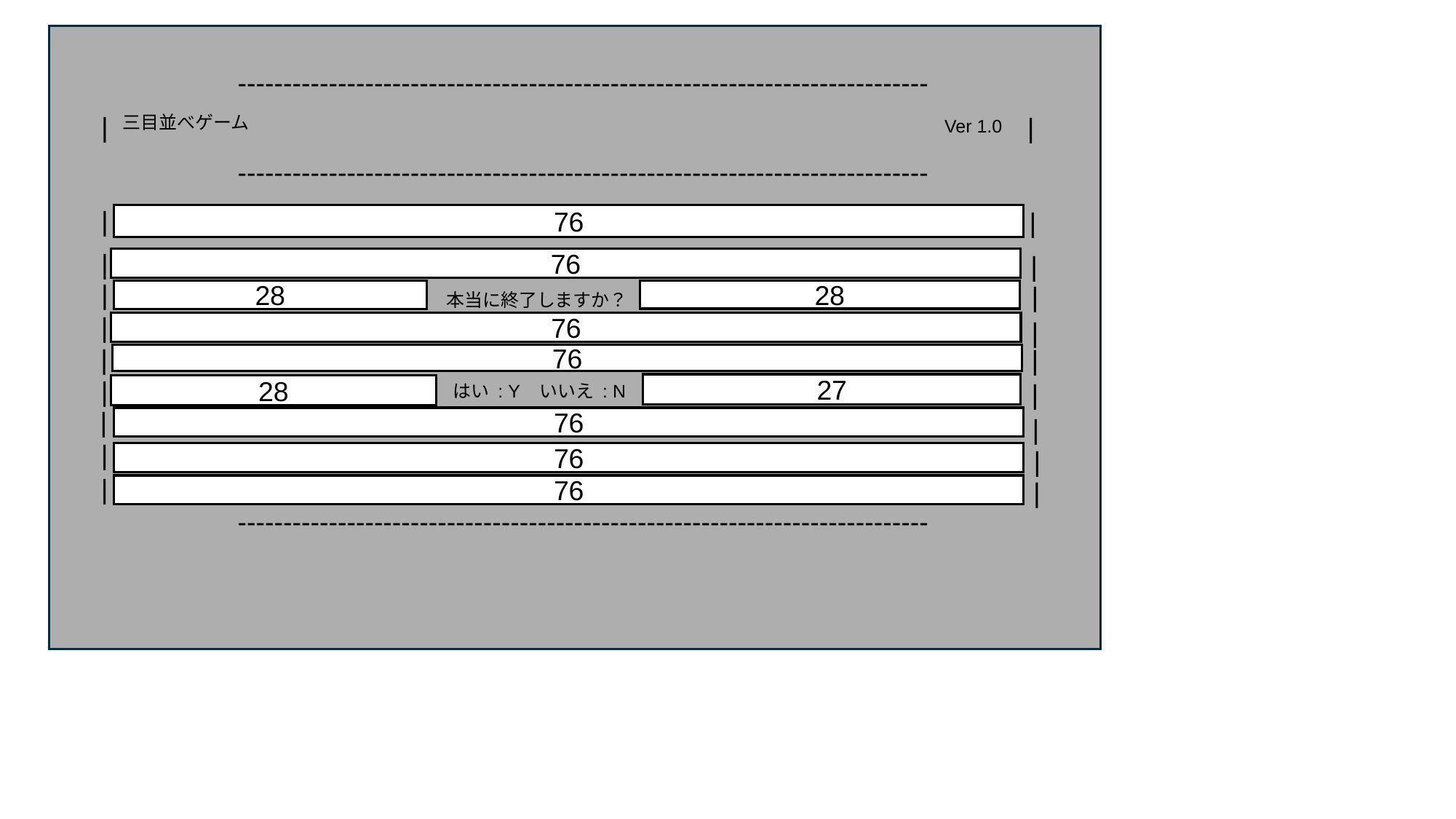

----------------------------------------------------------------------------
|
|
三目並べゲーム
Ver 1.0
 ----------------------------------------------------------------------------
|
|
76
|
|
76
|
|
28
28
本当に終了しますか？
|
|
76
|
|
76
|
|
27
はい : Y   いいえ : N
28
|
|
76
|
|
76
|
|
76
 ----------------------------------------------------------------------------